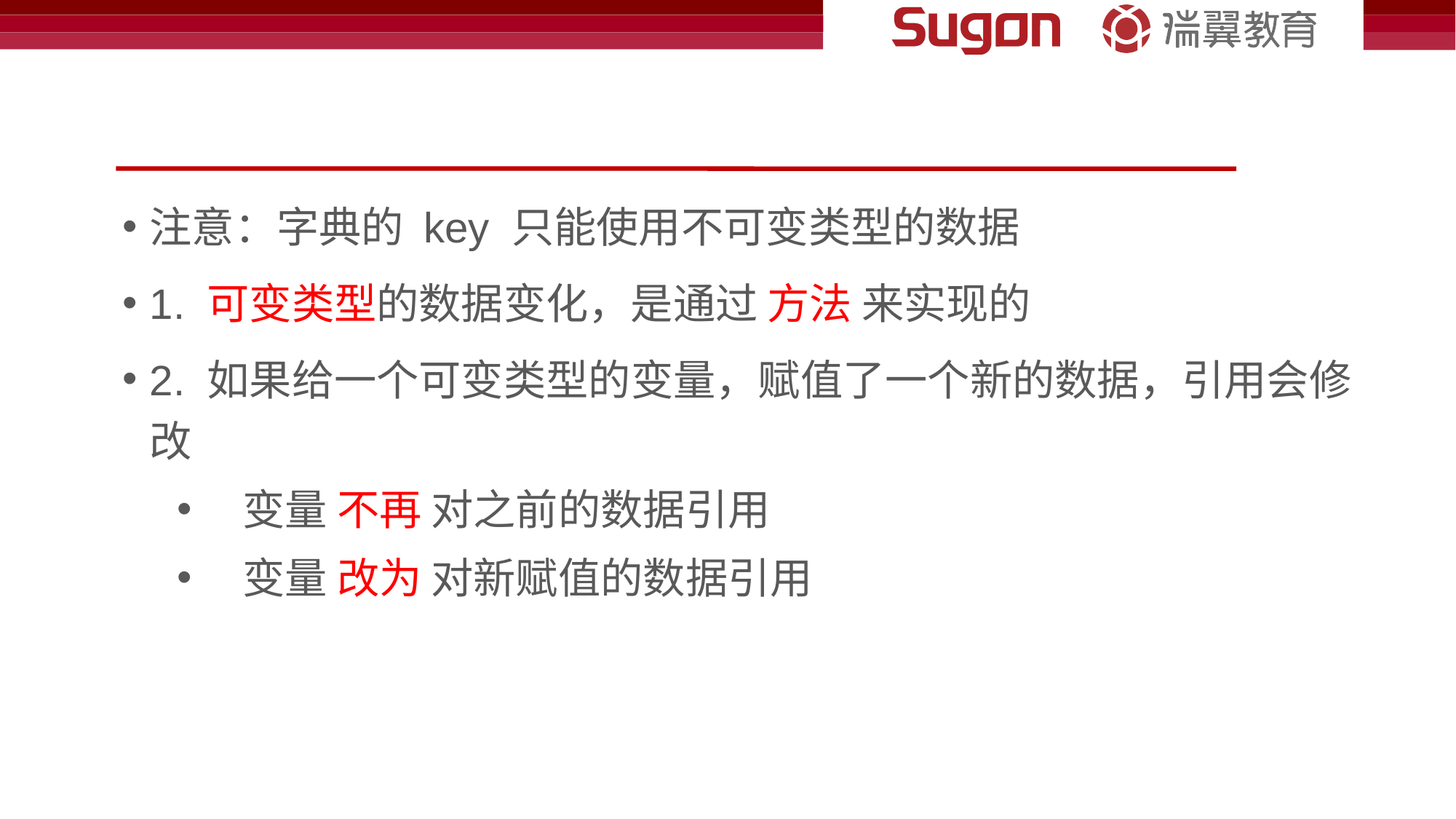

#
注意：字典的 key 只能使用不可变类型的数据
1. 可变类型的数据变化，是通过 方法 来实现的
2. 如果给一个可变类型的变量，赋值了一个新的数据，引用会修改
   变量 不再 对之前的数据引用
   变量 改为 对新赋值的数据引用